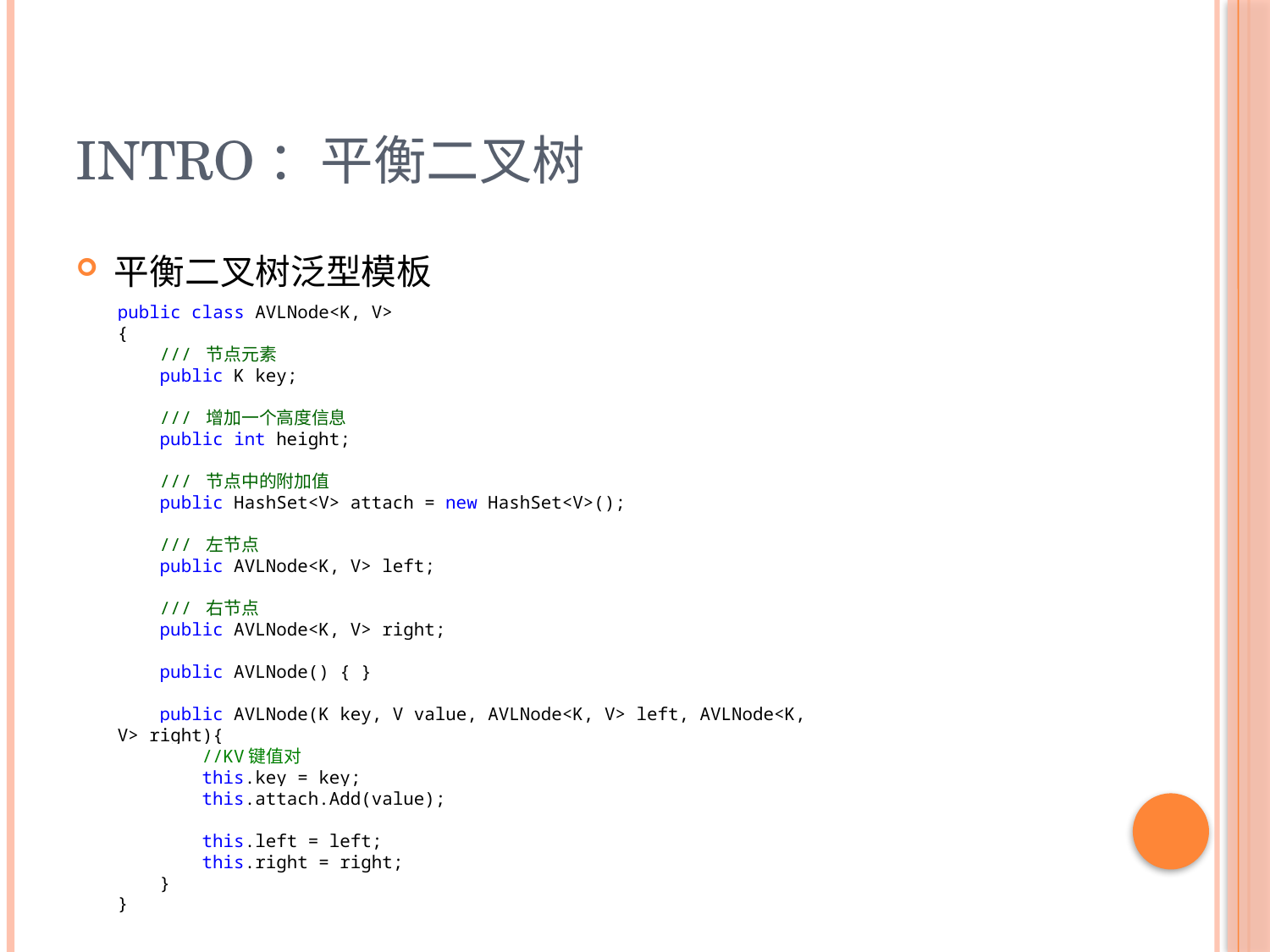

# Intro：平衡二叉树
平衡二叉树泛型模板
public class AVLNode<K, V>
{
    /// 节点元素
    public K key;

    /// 增加一个高度信息
    public int height;

    /// 节点中的附加值
    public HashSet<V> attach = new HashSet<V>();

    /// 左节点
    public AVLNode<K, V> left;

    /// 右节点
    public AVLNode<K, V> right;

    public AVLNode() { }

    public AVLNode(K key, V value, AVLNode<K, V> left, AVLNode<K, V> right){
        //KV键值对
        this.key = key;
        this.attach.Add(value);

        this.left = left;
        this.right = right;
    }
}